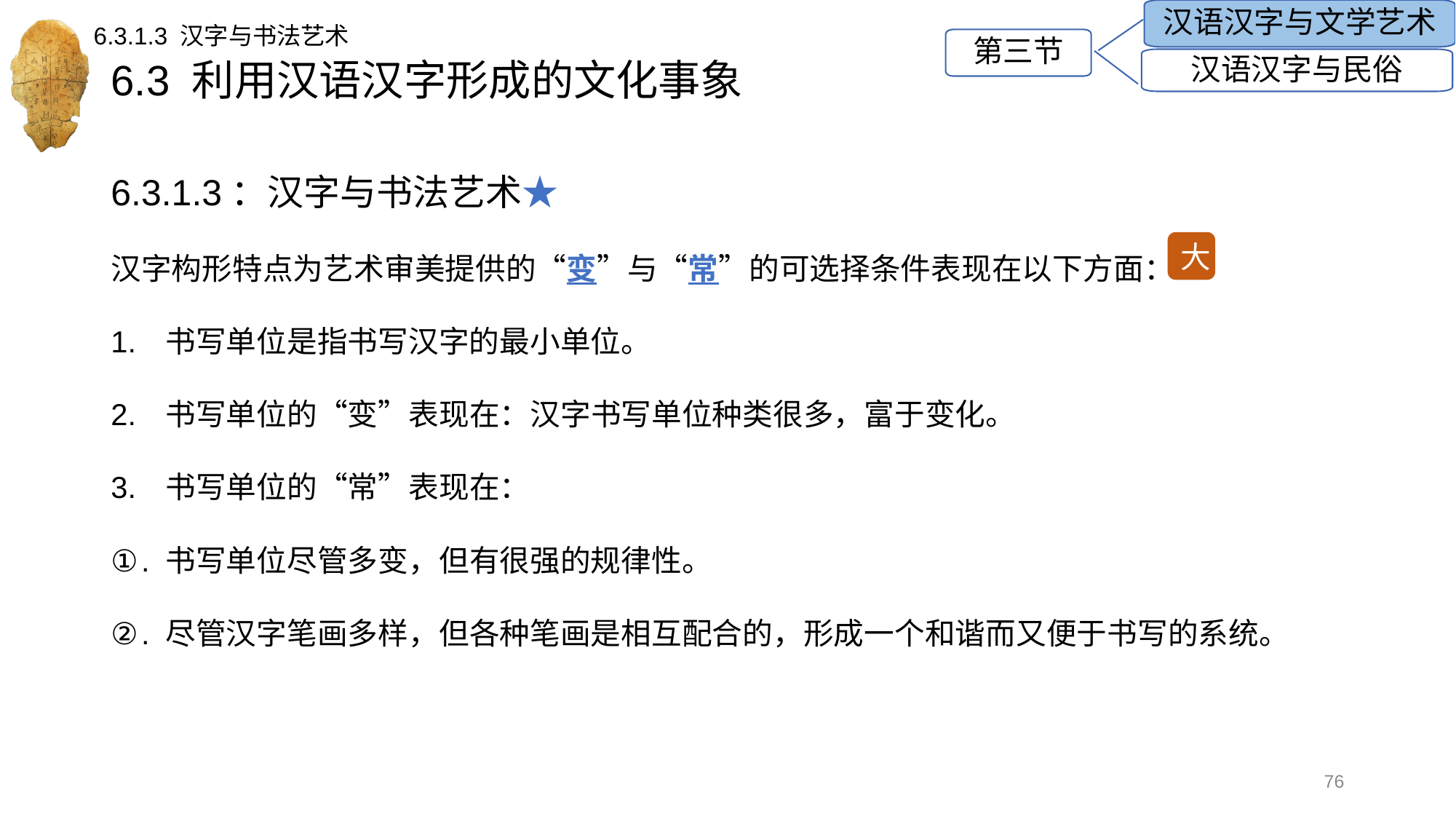

汉语汉字与文学艺术

6.3.1.3 汉字与书法艺术
第三节
# 6.3 利用汉语汉字形成的文化事象
汉语汉字与民俗

6.3.1.3：汉字与书法艺术★
汉字构形特点为艺术审美提供的“变”与“常”的可选择条件表现在以下方面：
书写单位是指书写汉字的最小单位。
书写单位的“变”表现在：汉字书写单位种类很多，富于变化。
书写单位的“常”表现在：
书写单位尽管多变，但有很强的规律性。
尽管汉字笔画多样，但各种笔画是相互配合的，形成一个和谐而又便于书写的系统。
大
76